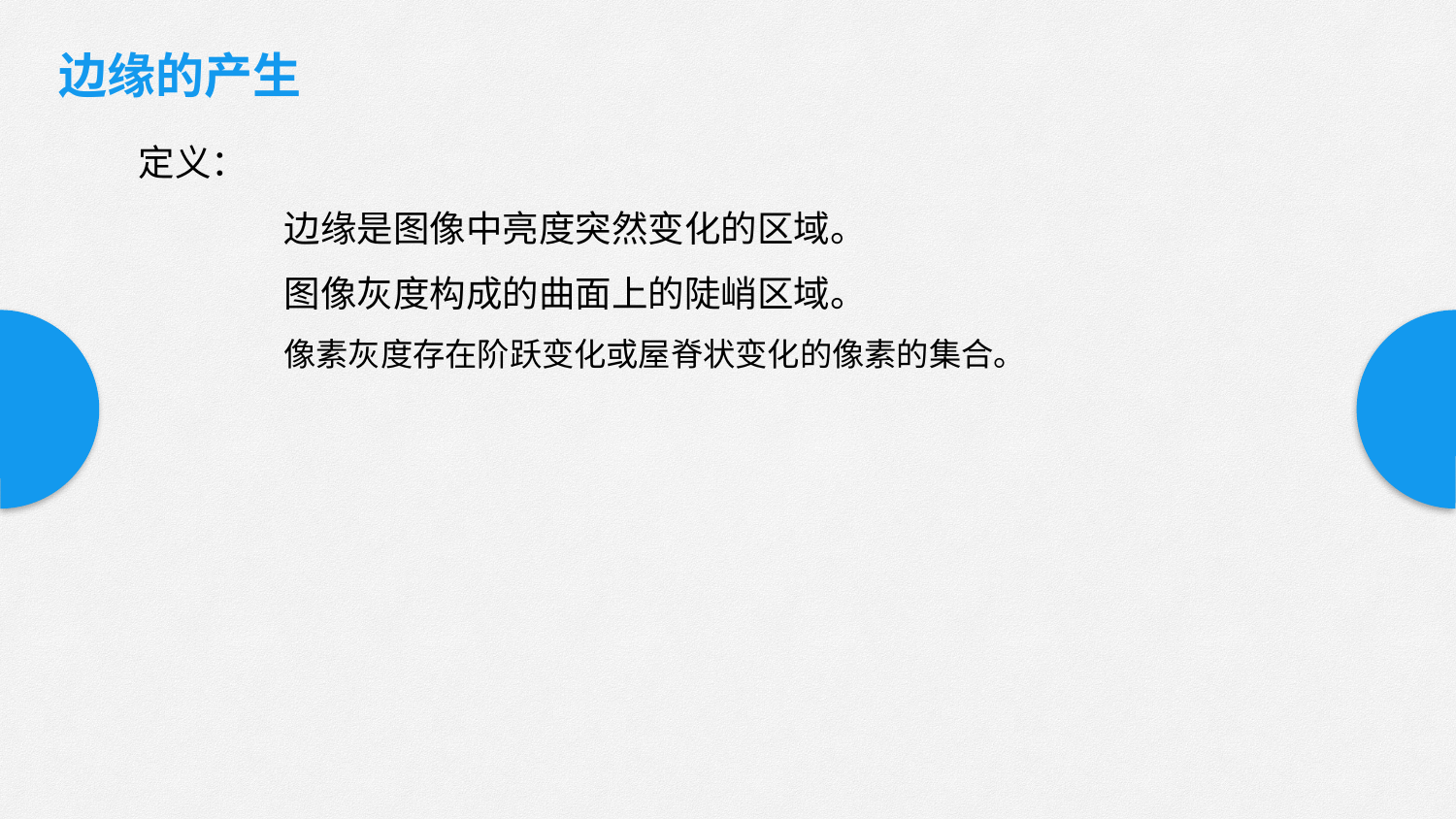

边缘的产生
定义：
	边缘是图像中亮度突然变化的区域。
	图像灰度构成的曲面上的陡峭区域。
像素灰度存在阶跃变化或屋脊状变化的像素的集合。